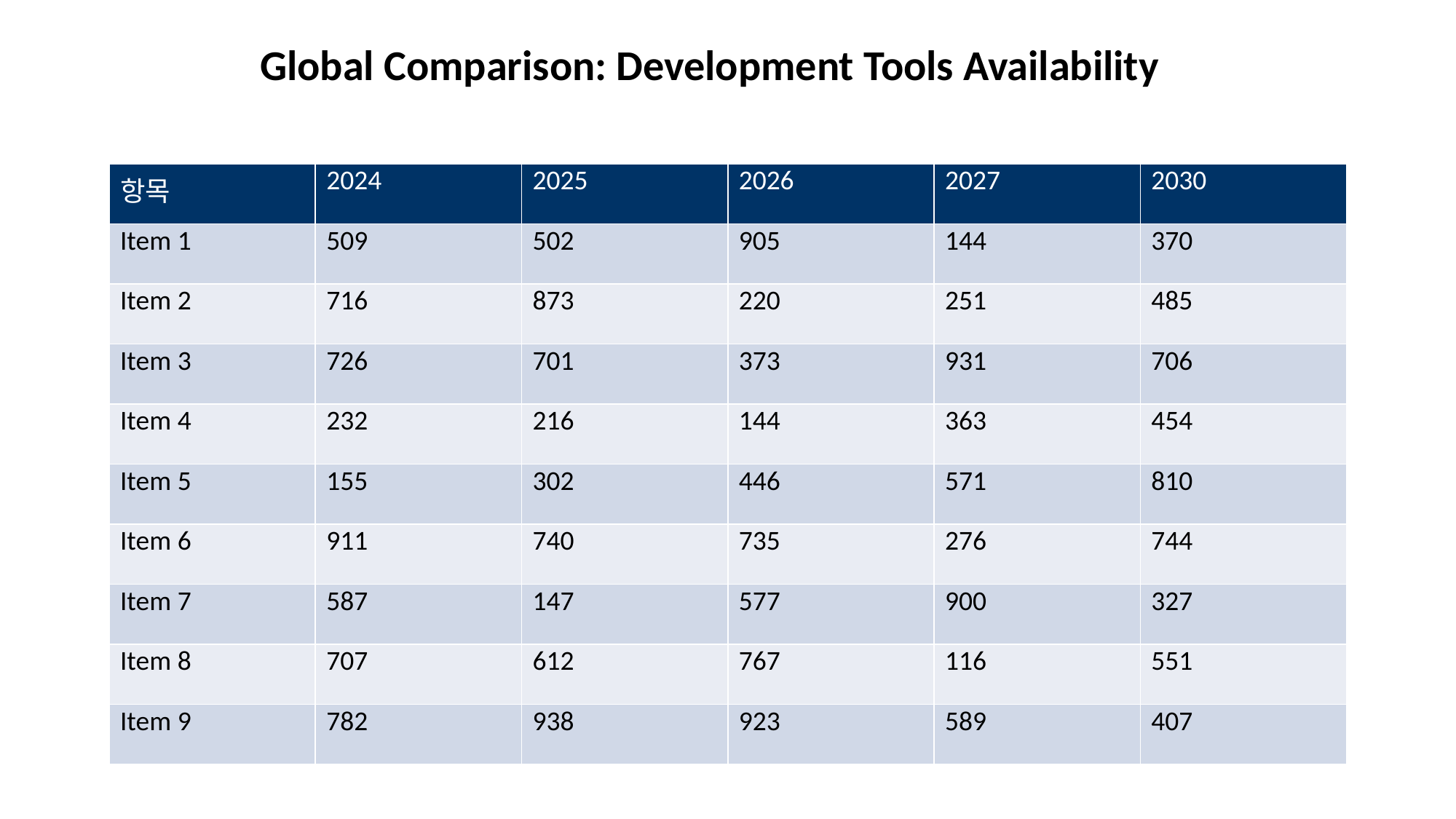

Global Comparison: Development Tools Availability
#
| 항목 | 2024 | 2025 | 2026 | 2027 | 2030 |
| --- | --- | --- | --- | --- | --- |
| Item 1 | 509 | 502 | 905 | 144 | 370 |
| Item 2 | 716 | 873 | 220 | 251 | 485 |
| Item 3 | 726 | 701 | 373 | 931 | 706 |
| Item 4 | 232 | 216 | 144 | 363 | 454 |
| Item 5 | 155 | 302 | 446 | 571 | 810 |
| Item 6 | 911 | 740 | 735 | 276 | 744 |
| Item 7 | 587 | 147 | 577 | 900 | 327 |
| Item 8 | 707 | 612 | 767 | 116 | 551 |
| Item 9 | 782 | 938 | 923 | 589 | 407 |